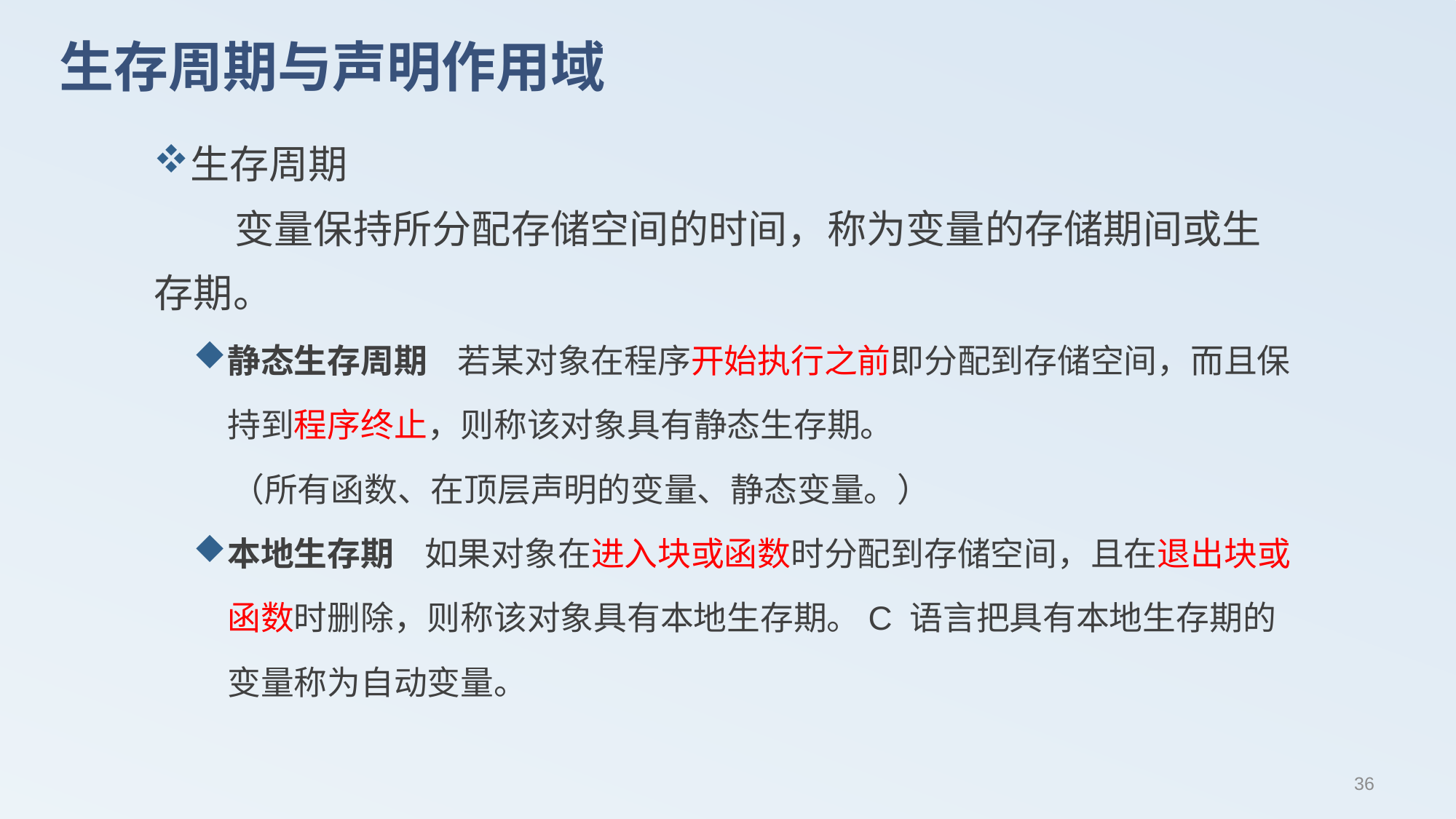

# 生存周期与声明作用域
生存周期
        变量保持所分配存储空间的时间，称为变量的存储期间或生存期。
静态生存周期    若某对象在程序开始执行之前即分配到存储空间，而且保持到程序终止，则称该对象具有静态生存期。
    （所有函数、在顶层声明的变量、静态变量。）
本地生存期    如果对象在进入块或函数时分配到存储空间，且在退出块或函数时删除，则称该对象具有本地生存期。C 语言把具有本地生存期的变量称为自动变量。